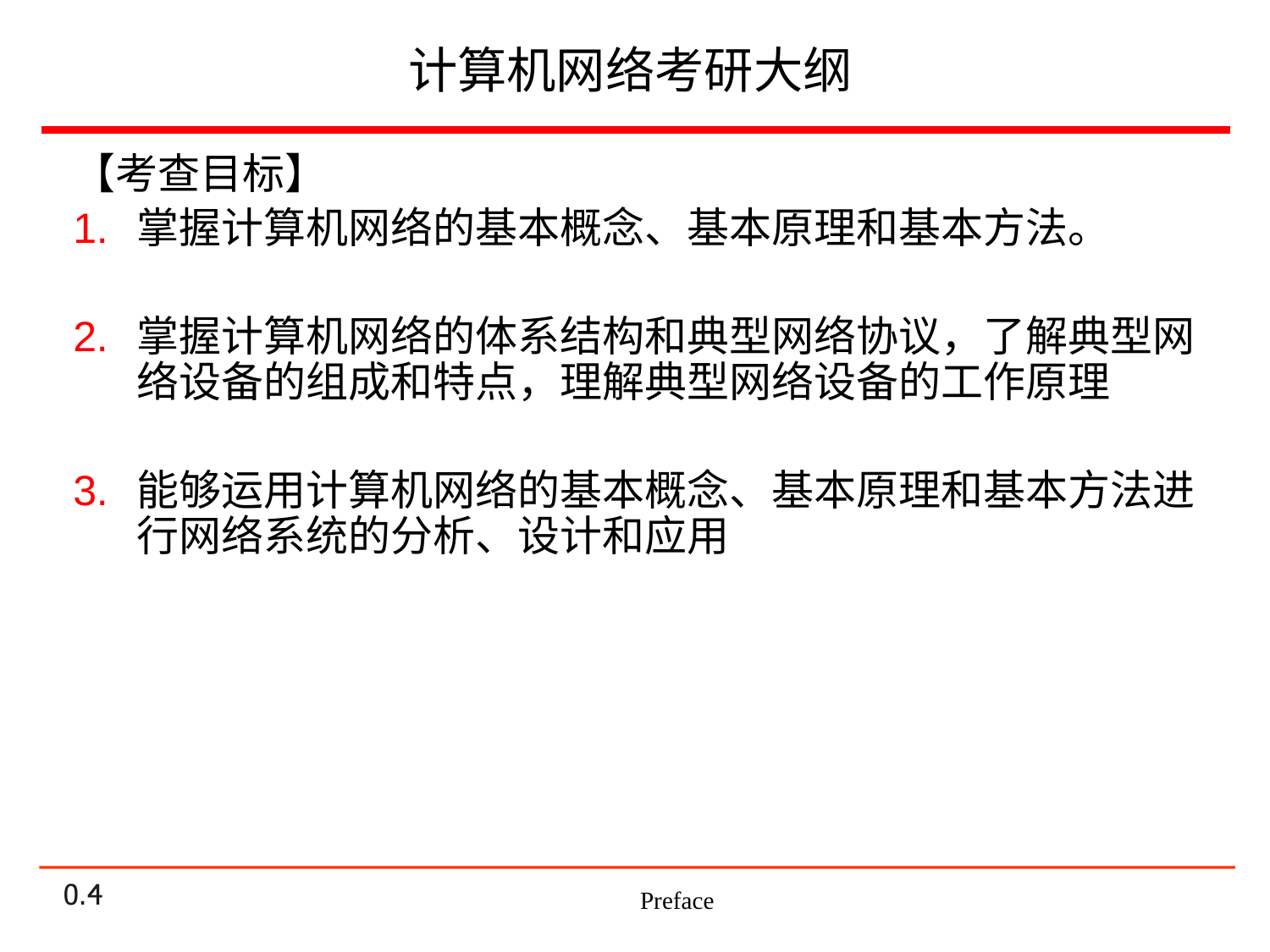

# 计算机网络考研大纲
【考查目标】
掌握计算机网络的基本概念、基本原理和基本方法。

掌握计算机网络的体系结构和典型网络协议，了解典型网络设备的组成和特点，理解典型网络设备的工作原理

能够运用计算机网络的基本概念、基本原理和基本方法进行网络系统的分析、设计和应用
Preface